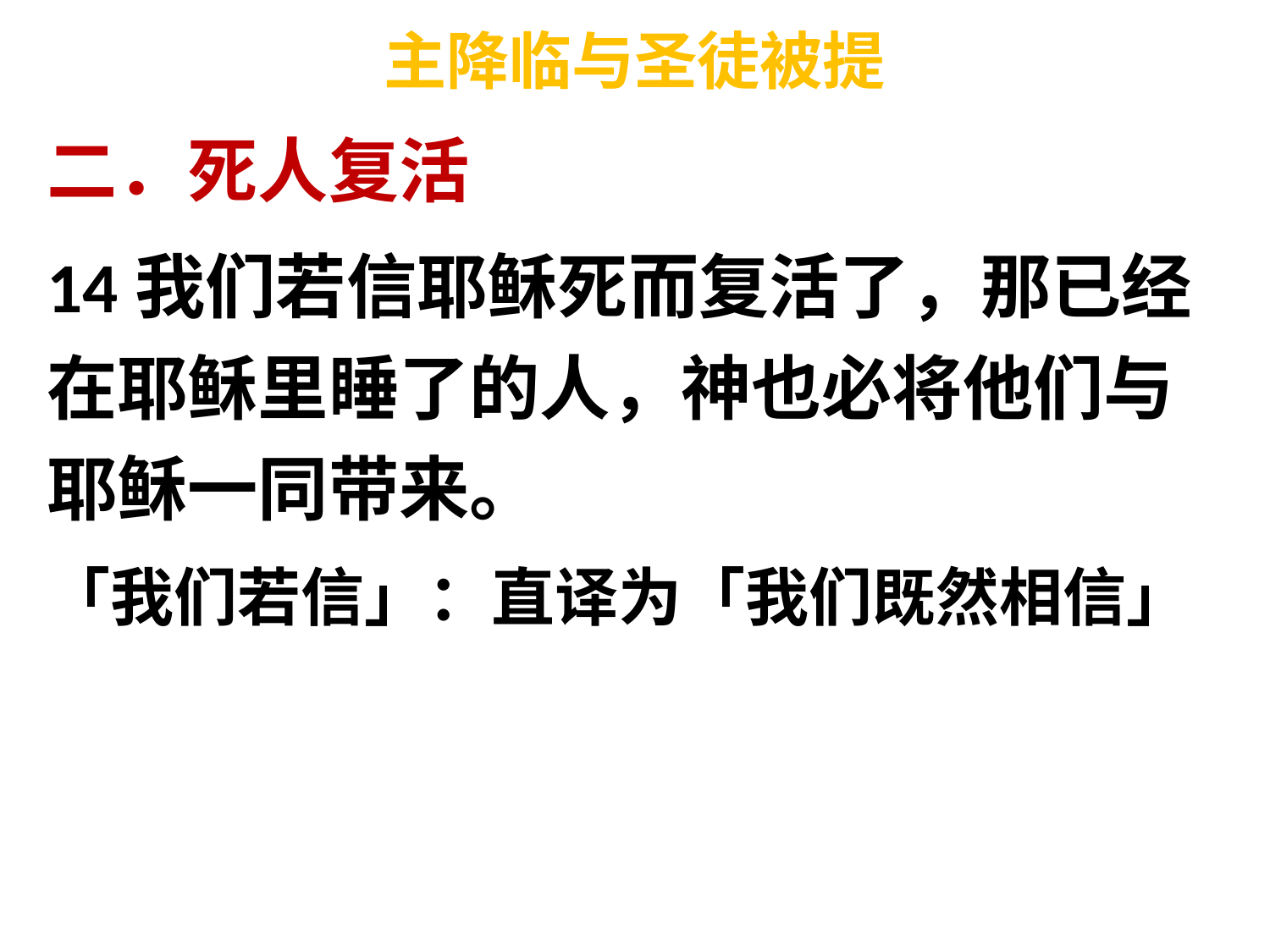

# 主降临与圣徒被提
二．死人复活
14我们若信耶稣死而复活了，那已经在耶稣里睡了的人，神也必将他们与耶稣一同带来。
「我们若信」：直译为「我们既然相信」